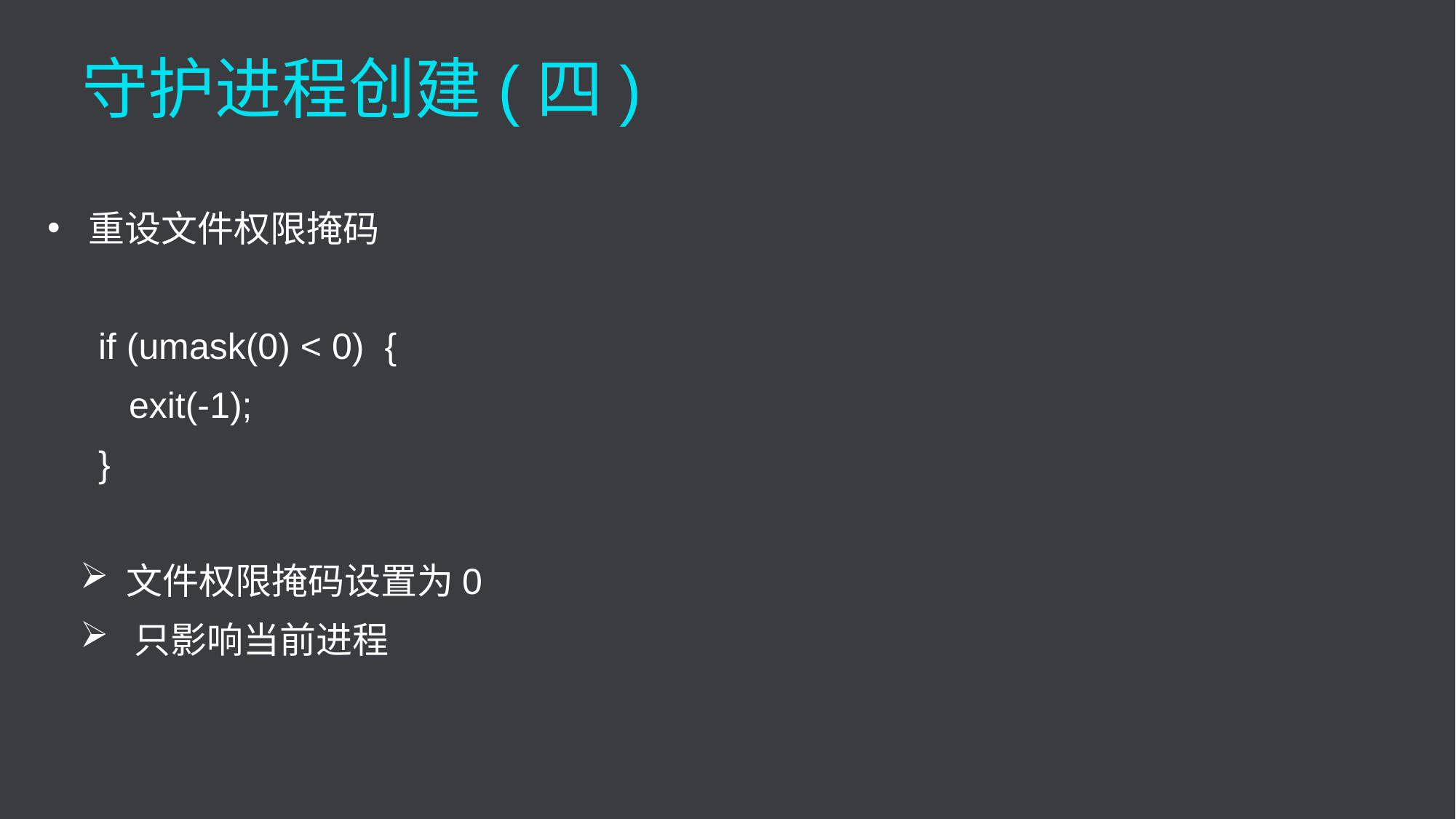

守护进程创建(四)

重设文件权限掩码

     if (umask(0) < 0)  {
        exit(-1);
     }

 文件权限掩码设置为0
  只影响当前进程